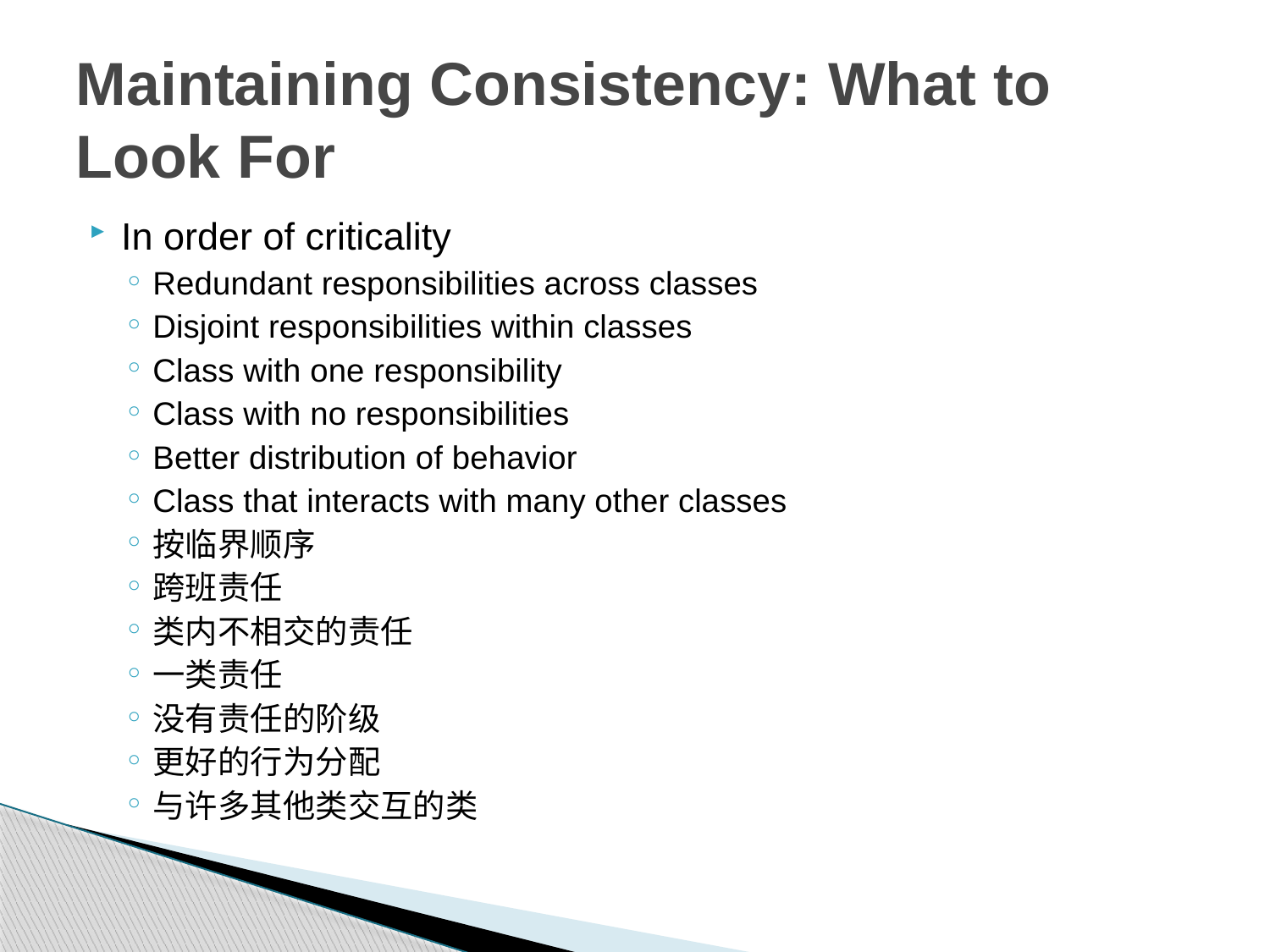

# Maintaining Consistency: What to Look For
In order of criticality
Redundant responsibilities across classes
Disjoint responsibilities within classes
Class with one responsibility
Class with no responsibilities
Better distribution of behavior
Class that interacts with many other classes
按临界顺序
跨班责任
类内不相交的责任
一类责任
没有责任的阶级
更好的行为分配
与许多其他类交互的类